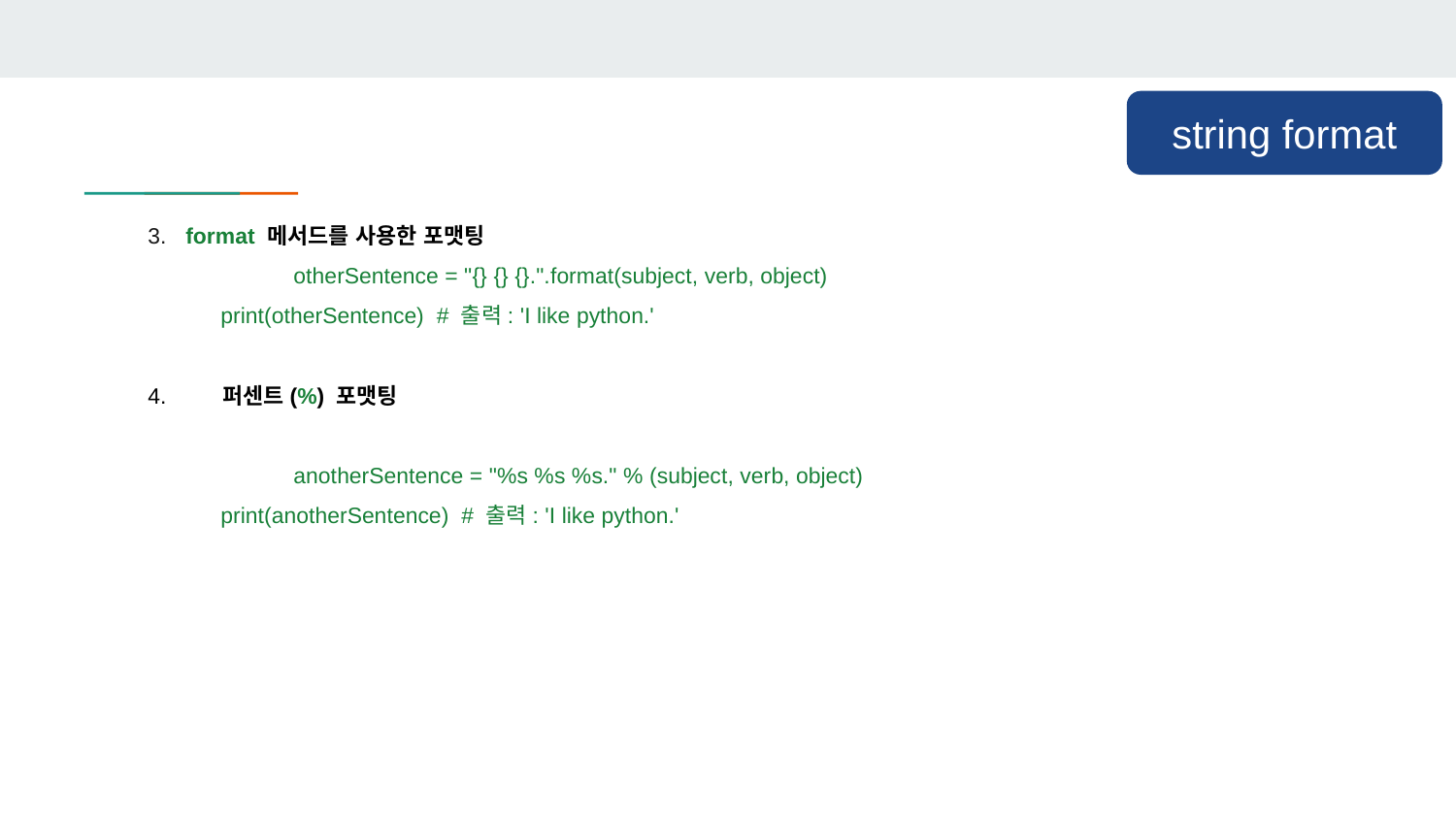

string format
3.   format 메서드를 사용한 포맷팅
	otherSentence = "{} {} {}.".format(subject, verb, object)
print(otherSentence)  # 출력: 'I like python.'

4.        퍼센트(%) 포맷팅
	anotherSentence = "%s %s %s." % (subject, verb, object)
print(anotherSentence)  # 출력: 'I like python.'